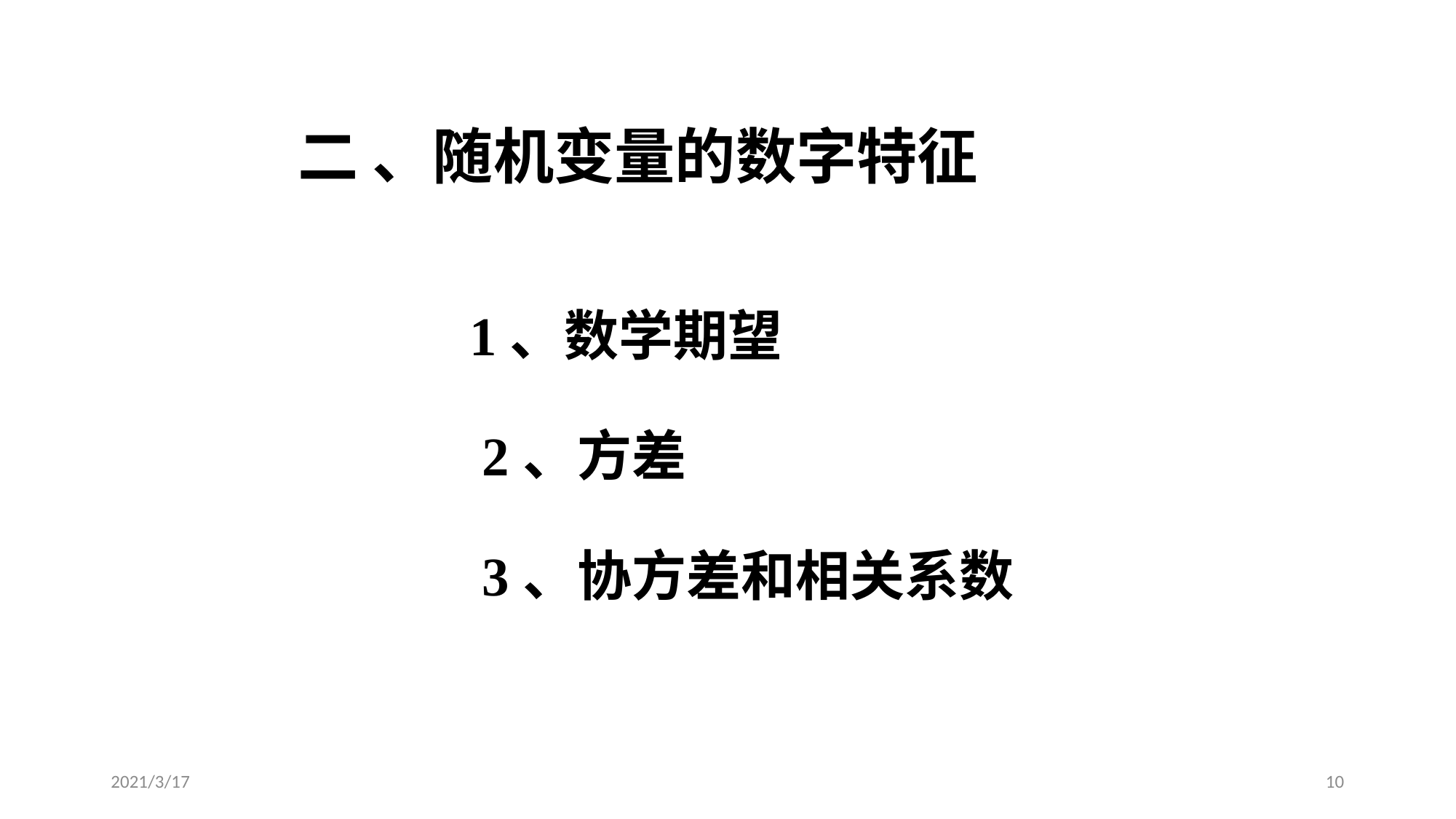

# 二 、随机变量的数字特征
        1、数学期望
　　2、方差
　　3、协方差和相关系数
2021/3/17
10